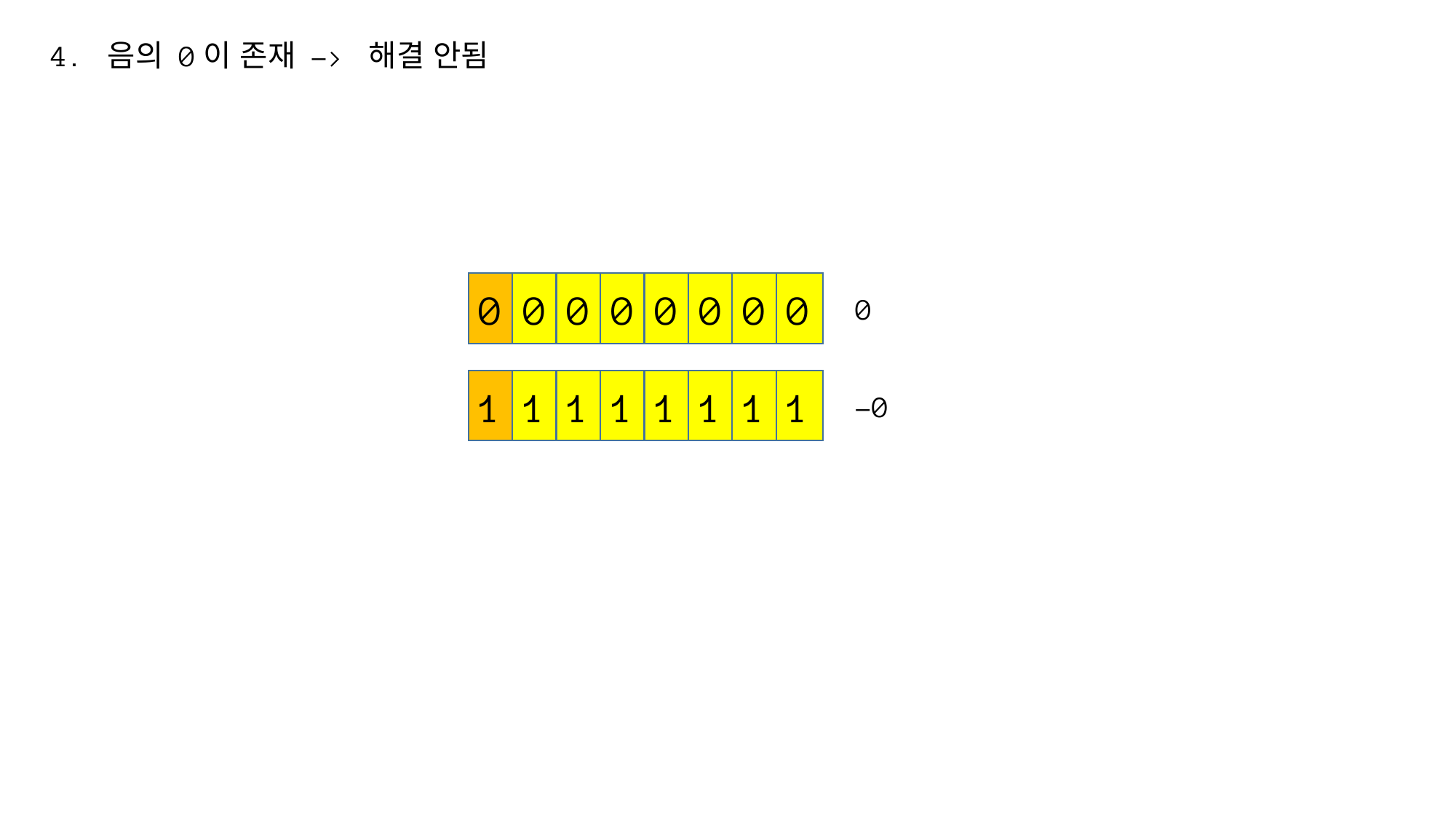

4. 음의 0이 존재 -> 해결 안됨
0
0
0
0
0
0
0
0
0
1
1
1
1
1
1
1
1
-0